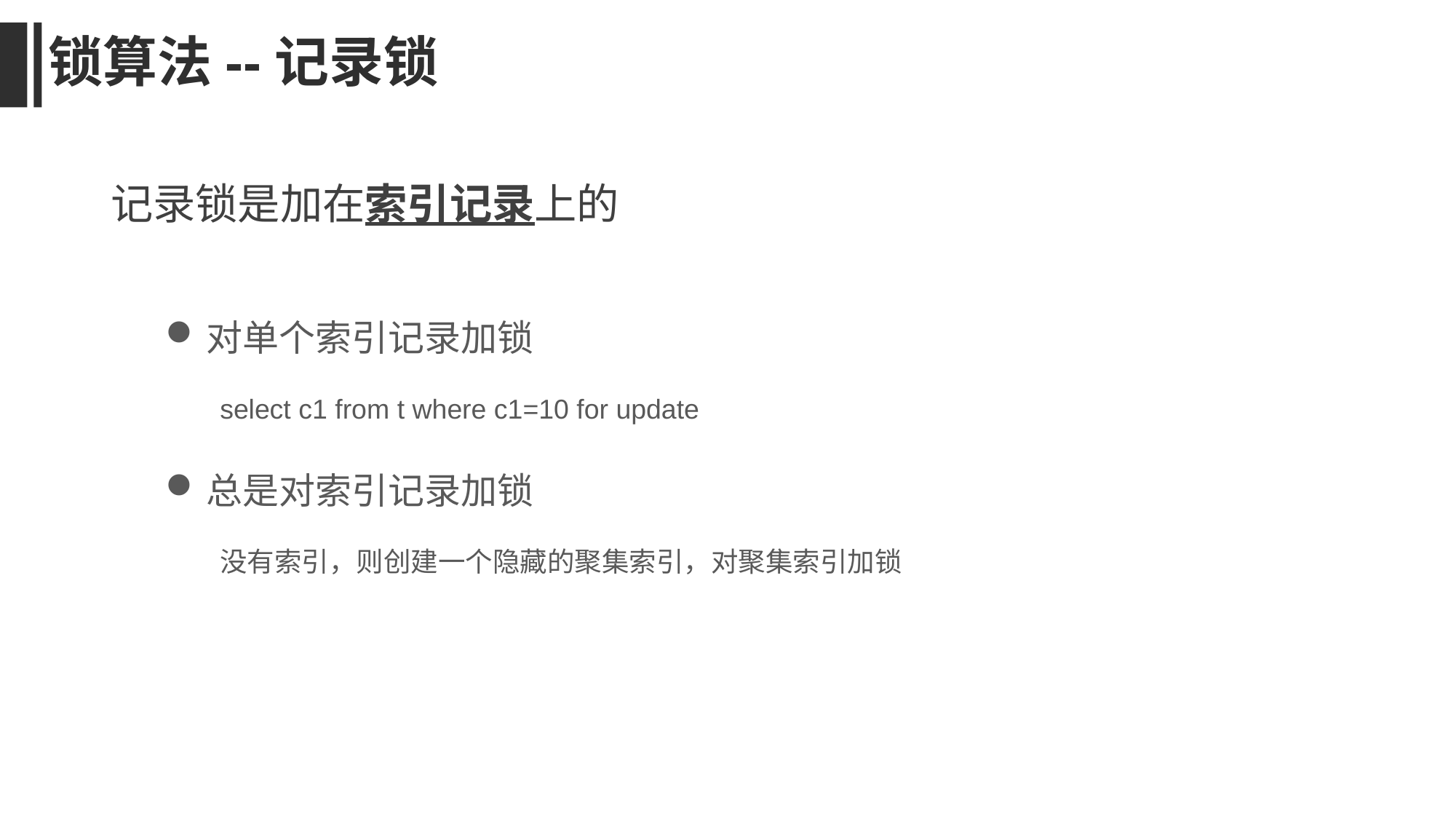

锁算法--记录锁
记录锁是加在索引记录上的

对单个索引记录加锁
select c1 from t where c1=10 for update
总是对索引记录加锁
没有索引，则创建一个隐藏的聚集索引，对聚集索引加锁